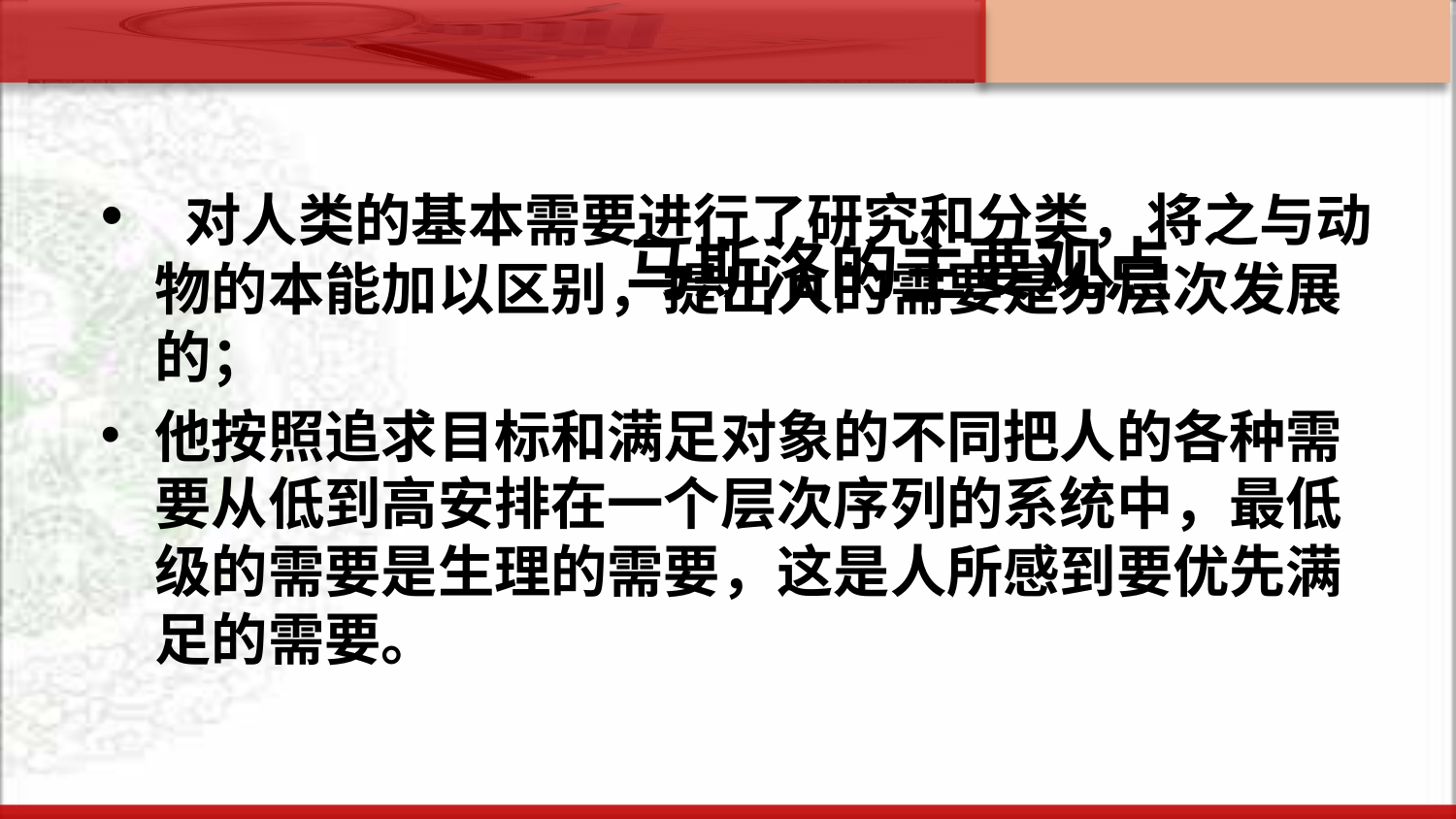

对人类的基本需要进行了研究和分类，将之与动物的本能加以区别，提出人的需要是分层次发展的；
他按照追求目标和满足对象的不同把人的各种需要从低到高安排在一个层次序列的系统中，最低级的需要是生理的需要，这是人所感到要优先满足的需要。
     马斯洛的主要观点